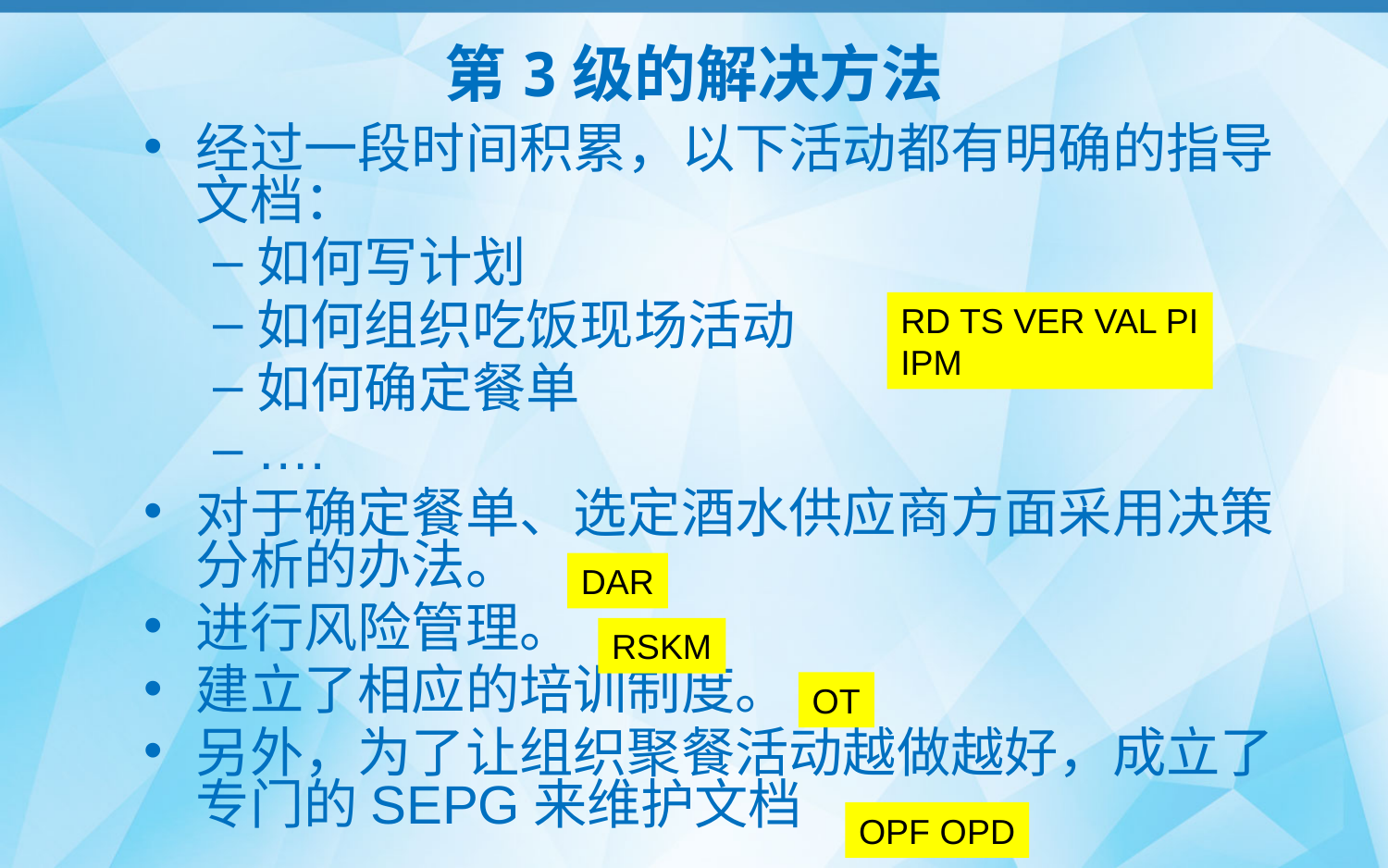

# 第3级的解决方法
经过一段时间积累，以下活动都有明确的指导文档：
如何写计划
如何组织吃饭现场活动
如何确定餐单
….
对于确定餐单、选定酒水供应商方面采用决策分析的办法。
进行风险管理。
建立了相应的培训制度。
另外，为了让组织聚餐活动越做越好，成立了专门的SEPG来维护文档

RD TS VER VAL PI
IPM
DAR
RSKM
OT
OPF OPD